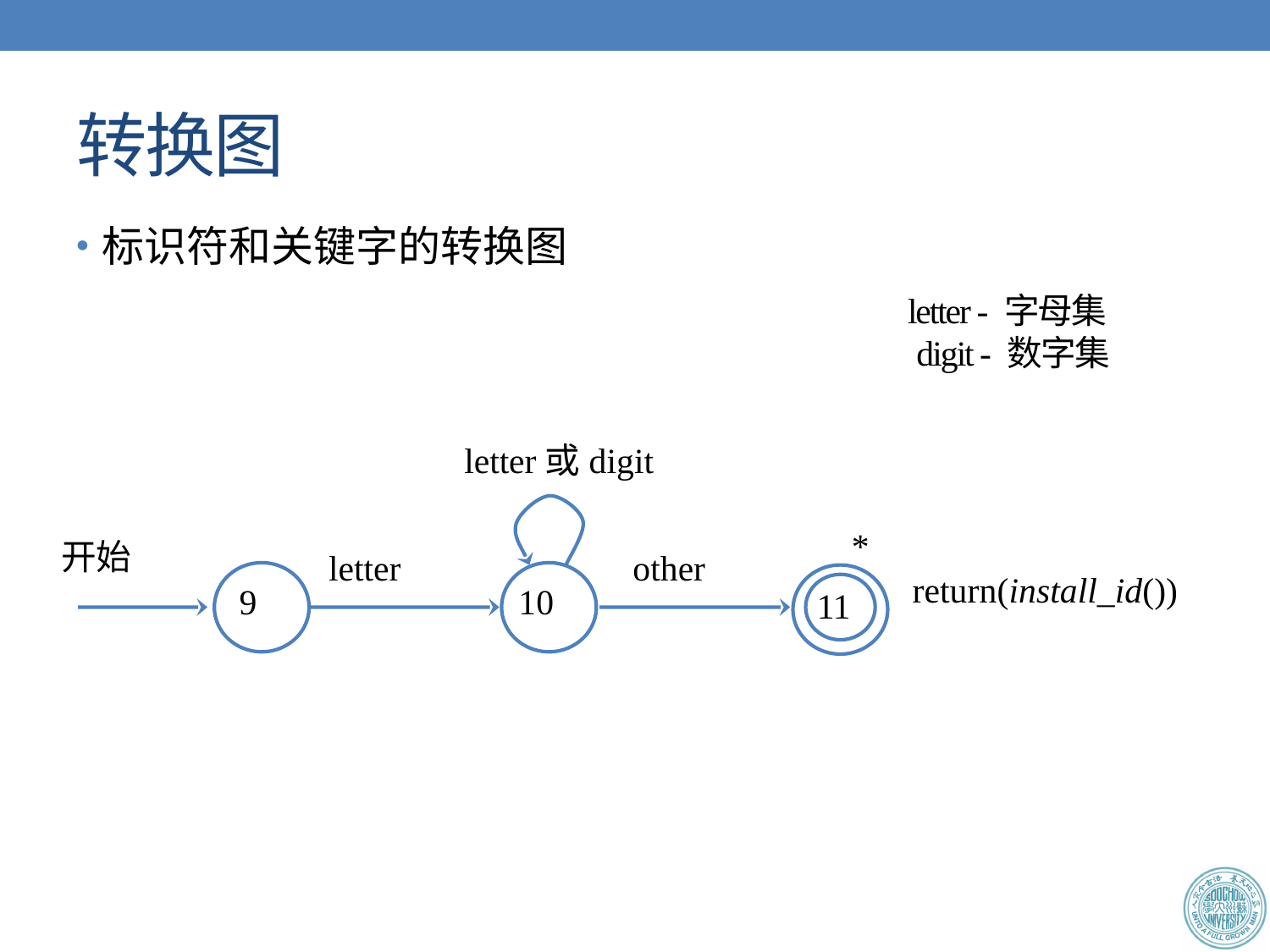

# 转换图
标识符和关键字的转换图

letter - 字母集
 digit - 数字集
letter或digit

*
开始
letter
other
9
10
return(install_id())

11